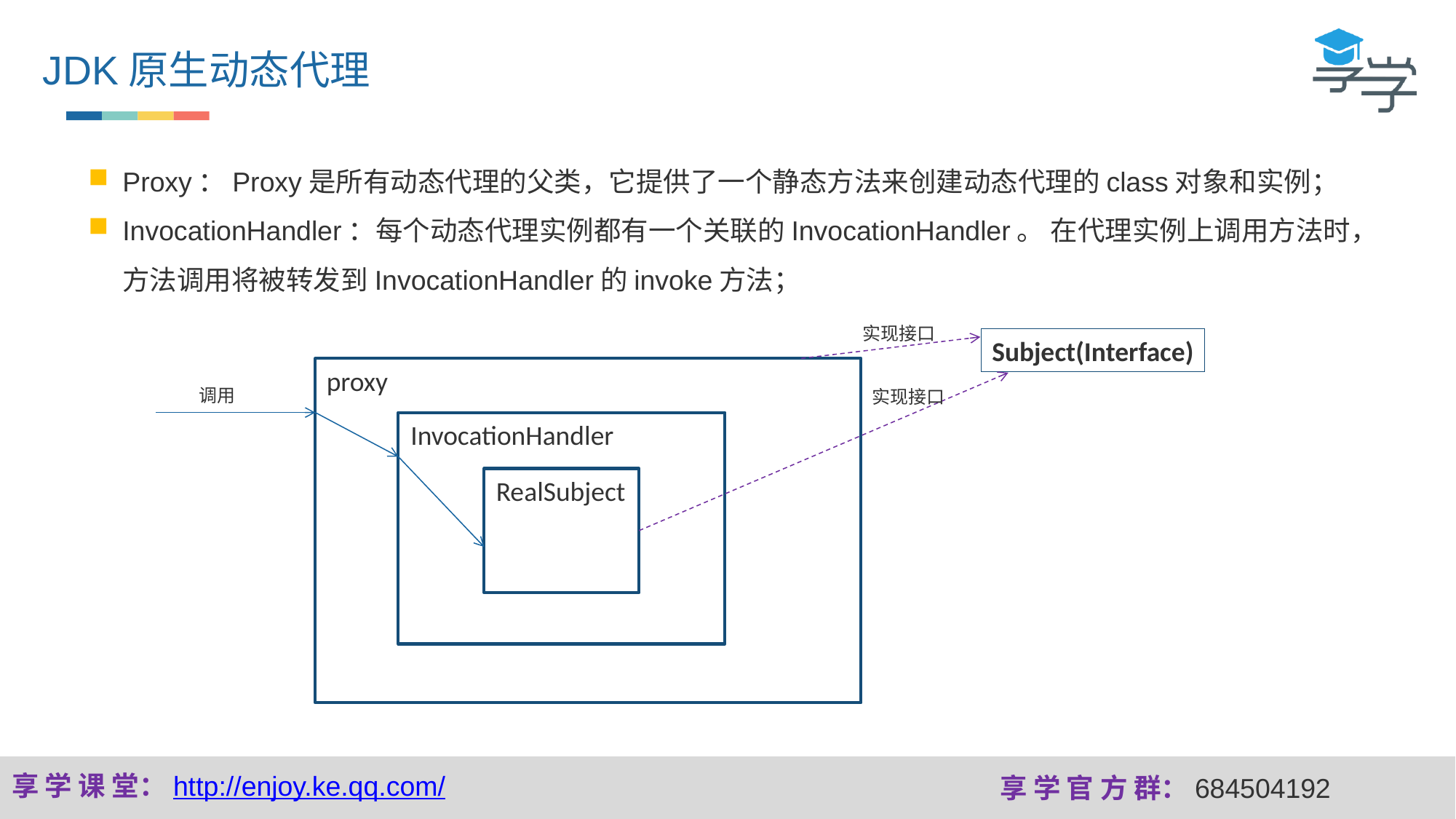

JDK原生动态代理

Proxy：Proxy是所有动态代理的父类，它提供了一个静态方法来创建动态代理的class对象和实例；
InvocationHandler：每个动态代理实例都有一个关联的InvocationHandler。 在代理实例上调用方法时，方法调用将被转发到InvocationHandler的invoke方法；
实现接口
Subject(Interface)

proxy
调用
实现接口

InvocationHandler

RealSubject